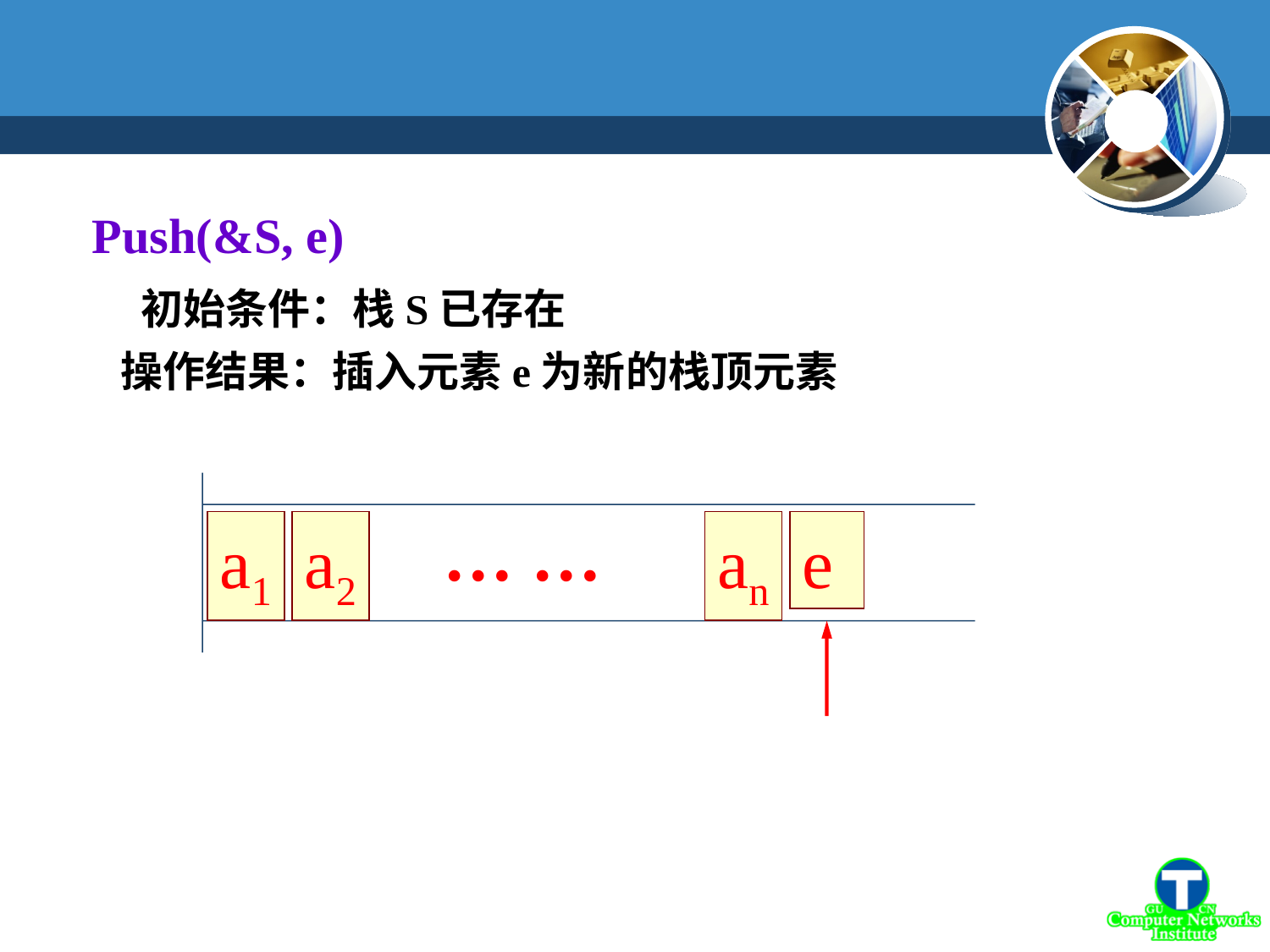

Push(&S, e)
   初始条件：栈S已存在
   操作结果：插入元素e为新的栈顶元素

… …

a1
a2
an
e